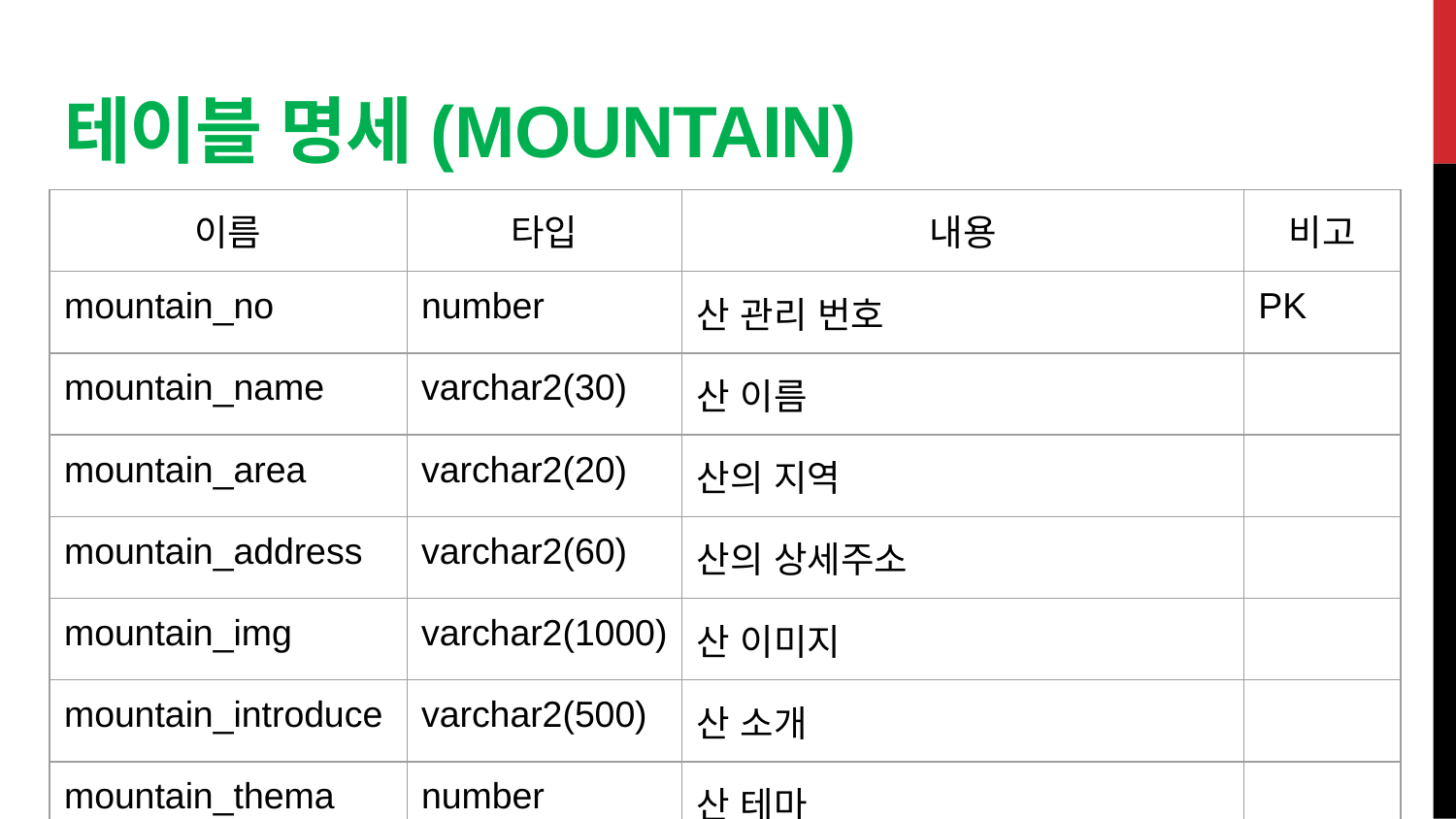

# 테이블 명세(Mountain)
| 이름 | 타입 | 내용 | 비고 |
| --- | --- | --- | --- |
| mountain\_no | number | 산 관리 번호 | PK |
| mountain\_name | varchar2(30) | 산 이름 |  |
| mountain\_area | varchar2(20) | 산의 지역 |  |
| mountain\_address | varchar2(60) | 산의 상세주소 |  |
| mountain\_img | varchar2(1000) | 산 이미지 |  |
| mountain\_introduce | varchar2(500) | 산 소개 |  |
| mountain\_thema | number | 산 테마 |  |